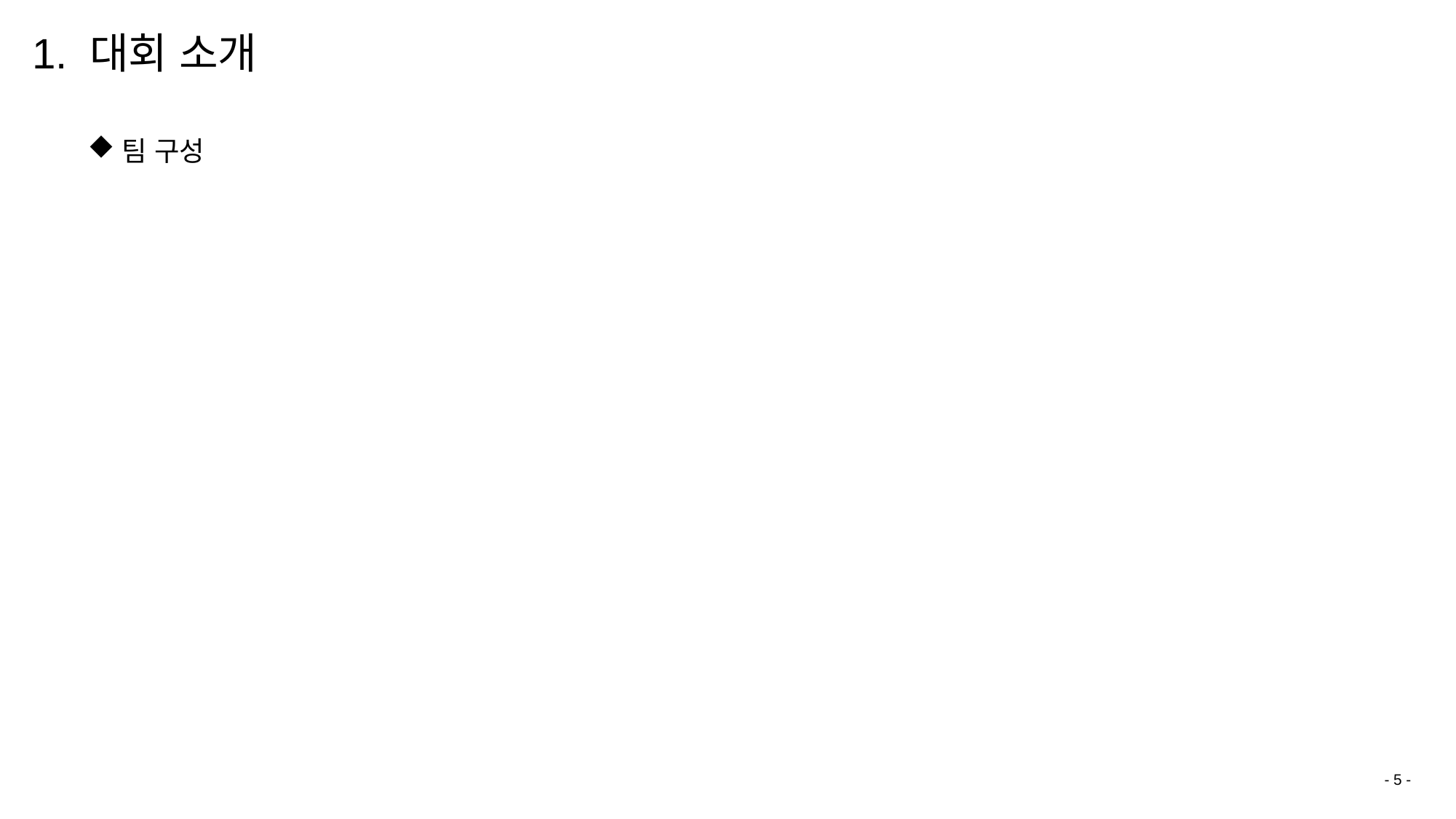

1. 대회 소개
팀 구성
- 5 -